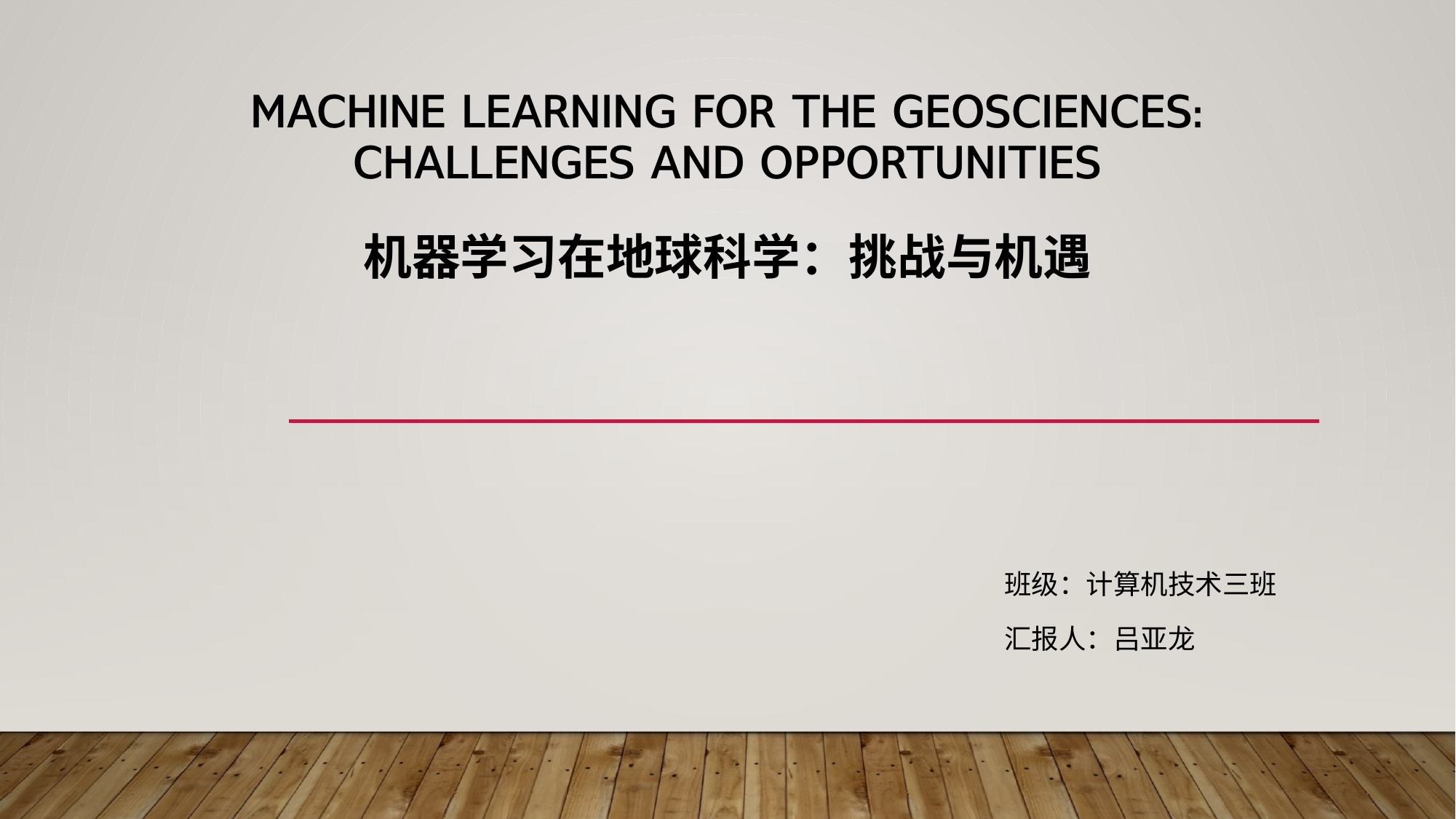

# Machine Learning for the Geosciences: Challenges and Opportunities
机器学习在地球科学：挑战与机遇
班级：计算机技术三班
汇报人：吕亚龙